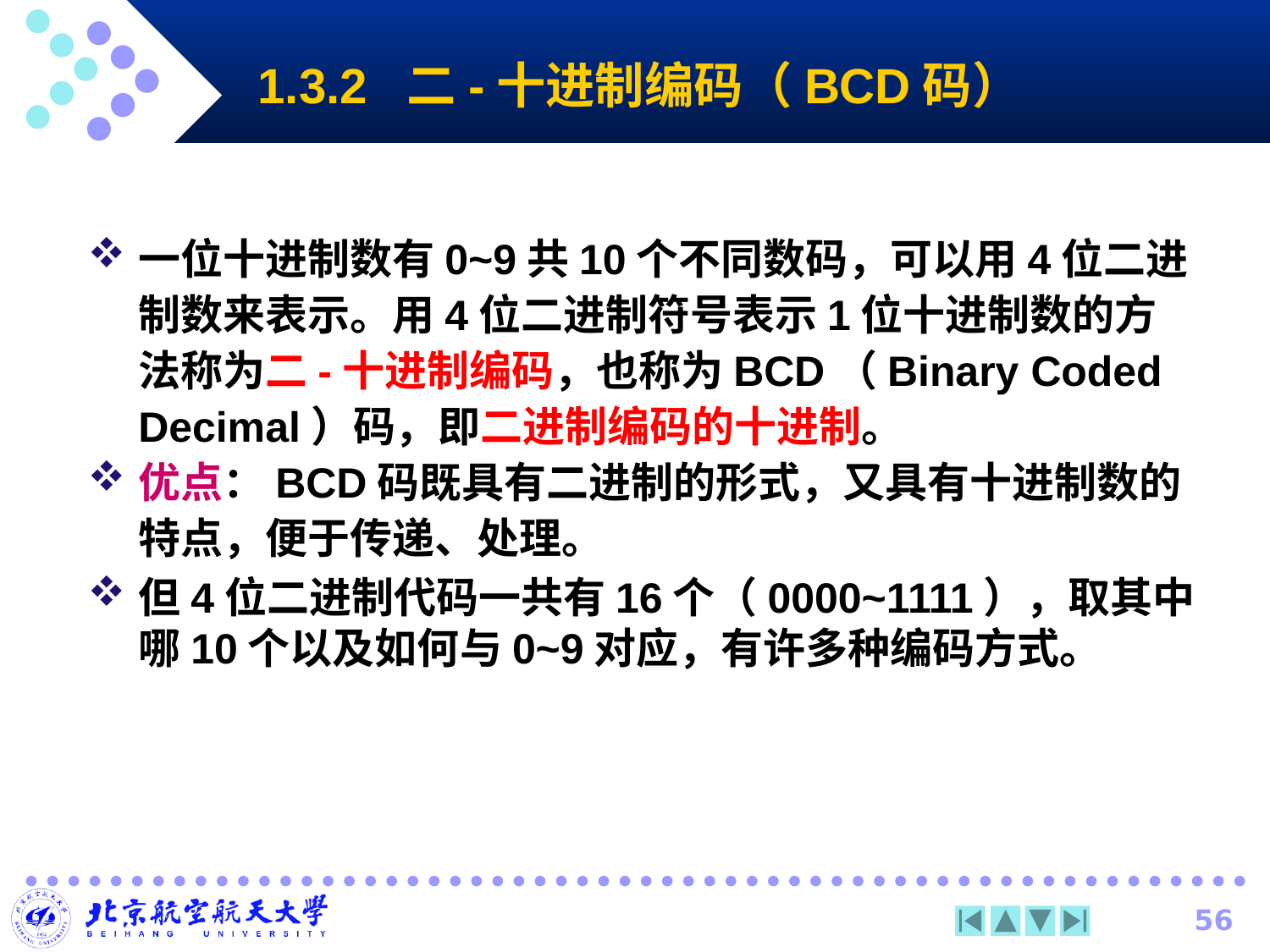

# 1.3.2  二-十进制编码（BCD码）
一位十进制数有0~9共10个不同数码，可以用4位二进制数来表示。用4位二进制符号表示1位十进制数的方法称为二-十进制编码，也称为BCD（Binary Coded Decimal）码，即二进制编码的十进制。
优点：BCD码既具有二进制的形式，又具有十进制数的特点，便于传递、处理。
但4位二进制代码一共有16个（0000~1111），取其中哪10个以及如何与0~9对应，有许多种编码方式。

56